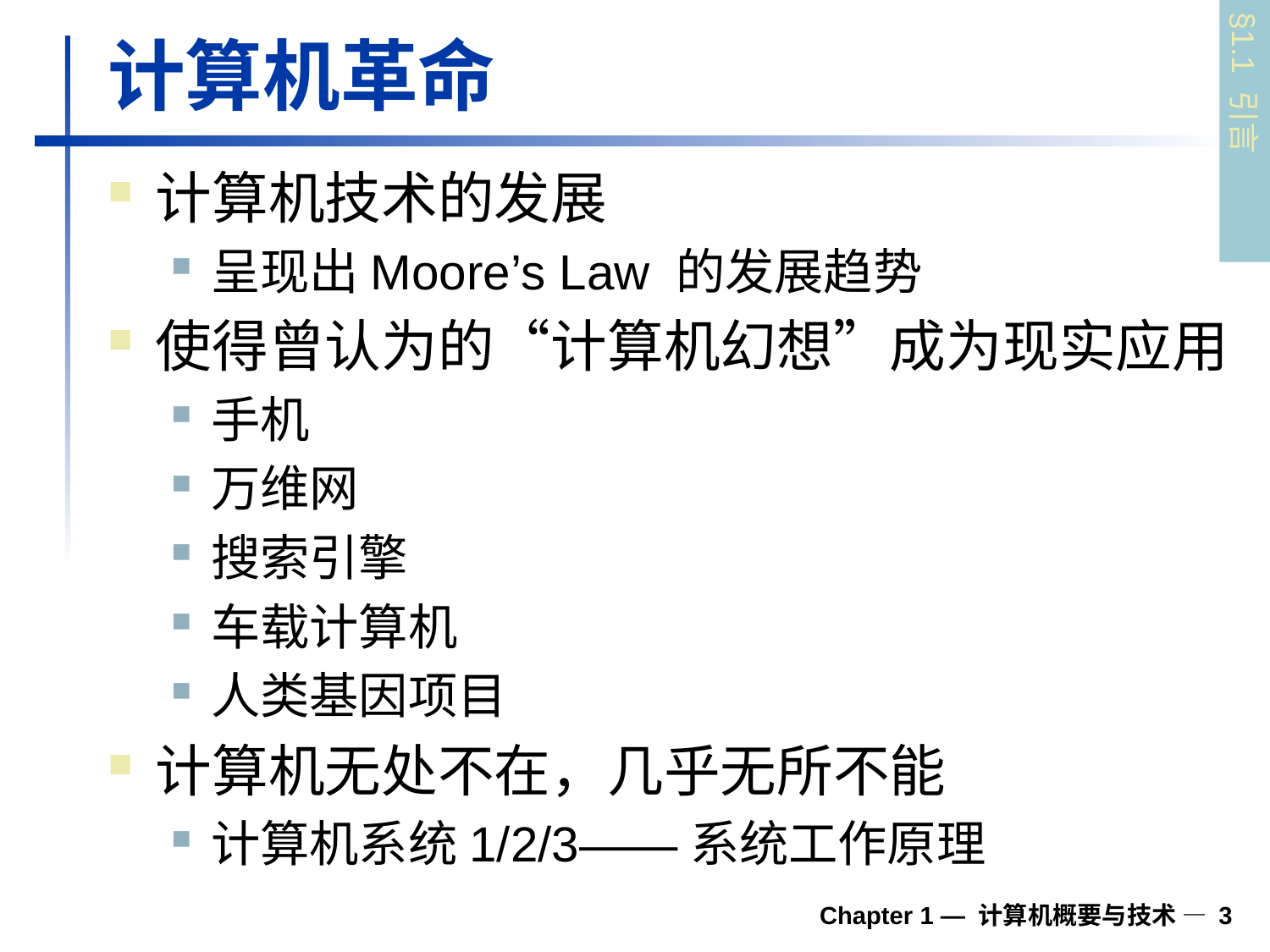

# 计算机革命
§1.1 引言
计算机技术的发展
呈现出Moore’s Law 的发展趋势
使得曾认为的“计算机幻想”成为现实应用
手机
万维网
搜索引擎
车载计算机
人类基因项目
计算机无处不在，几乎无所不能
计算机系统1/2/3——系统工作原理
Chapter 1 — 计算机概要与技术 — 3